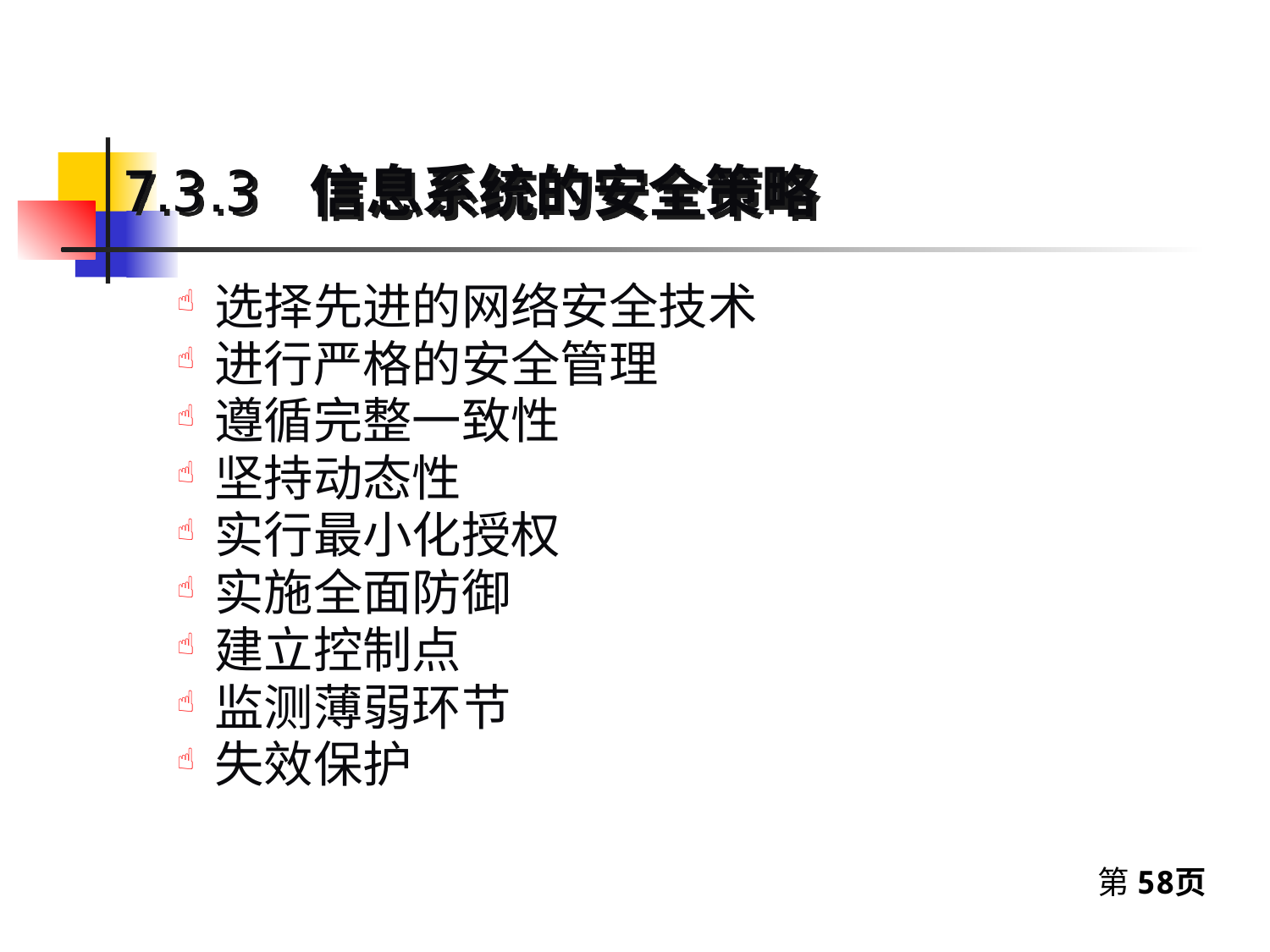

7.3.3  信息系统的安全策略
选择先进的网络安全技术
进行严格的安全管理
遵循完整一致性
坚持动态性
实行最小化授权
实施全面防御
建立控制点
监测薄弱环节
失效保护